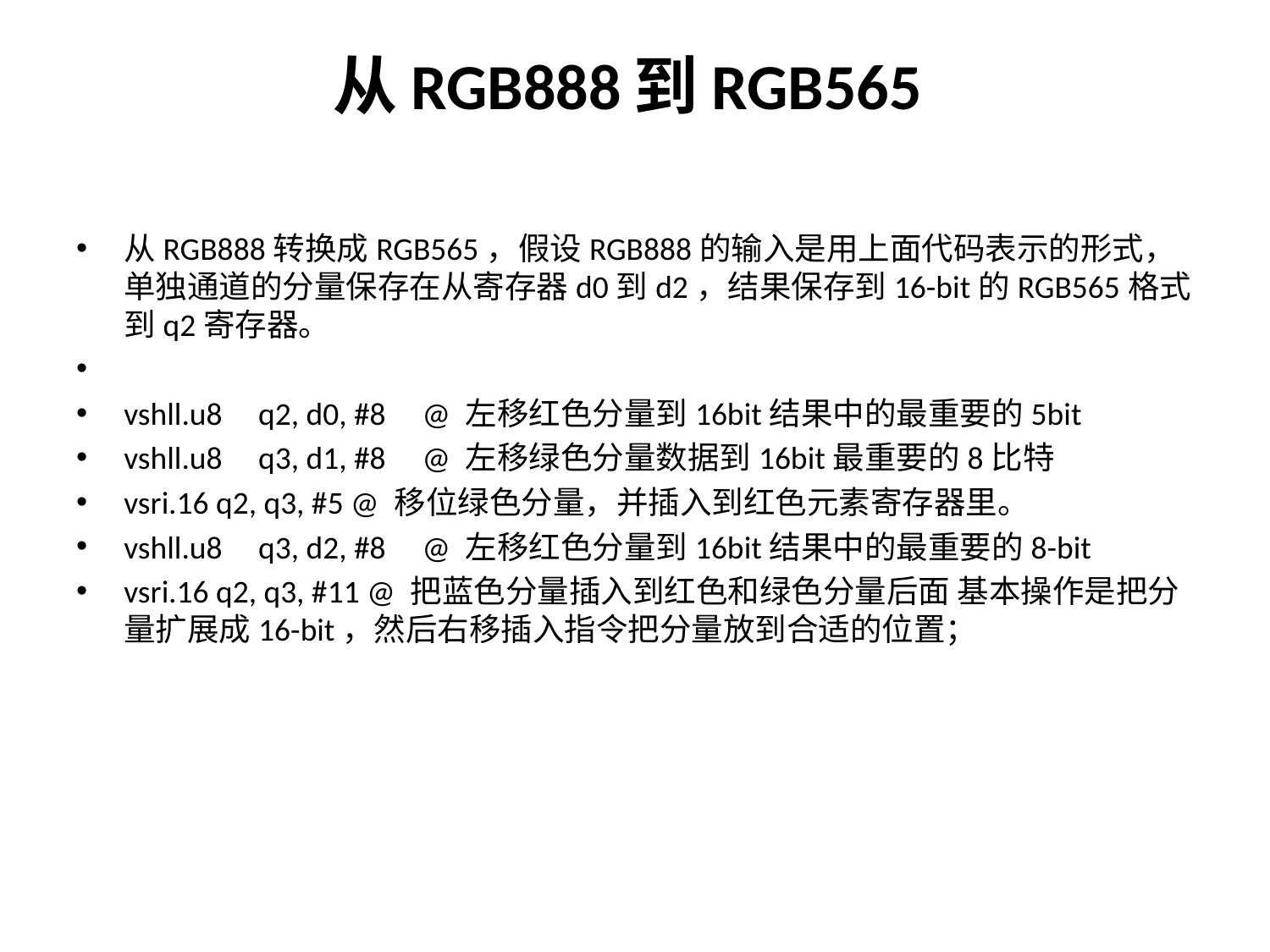

# 从RGB888到RGB565
从RGB888转换成RGB565，假设RGB888的输入是用上面代码表示的形式，单独通道的分量保存在从寄存器d0到d2，结果保存到16-bit的RGB565格式到q2寄存器。

vshll.u8     q2, d0, #8     @ 左移红色分量到16bit结果中的最重要的5bit
vshll.u8     q3, d1, #8     @ 左移绿色分量数据到16bit最重要的8比特
vsri.16 q2, q3, #5 @ 移位绿色分量，并插入到红色元素寄存器里。
vshll.u8     q3, d2, #8     @ 左移红色分量到16bit结果中的最重要的8-bit
vsri.16 q2, q3, #11 @ 把蓝色分量插入到红色和绿色分量后面 基本操作是把分量扩展成16-bit，然后右移插入指令把分量放到合适的位置；